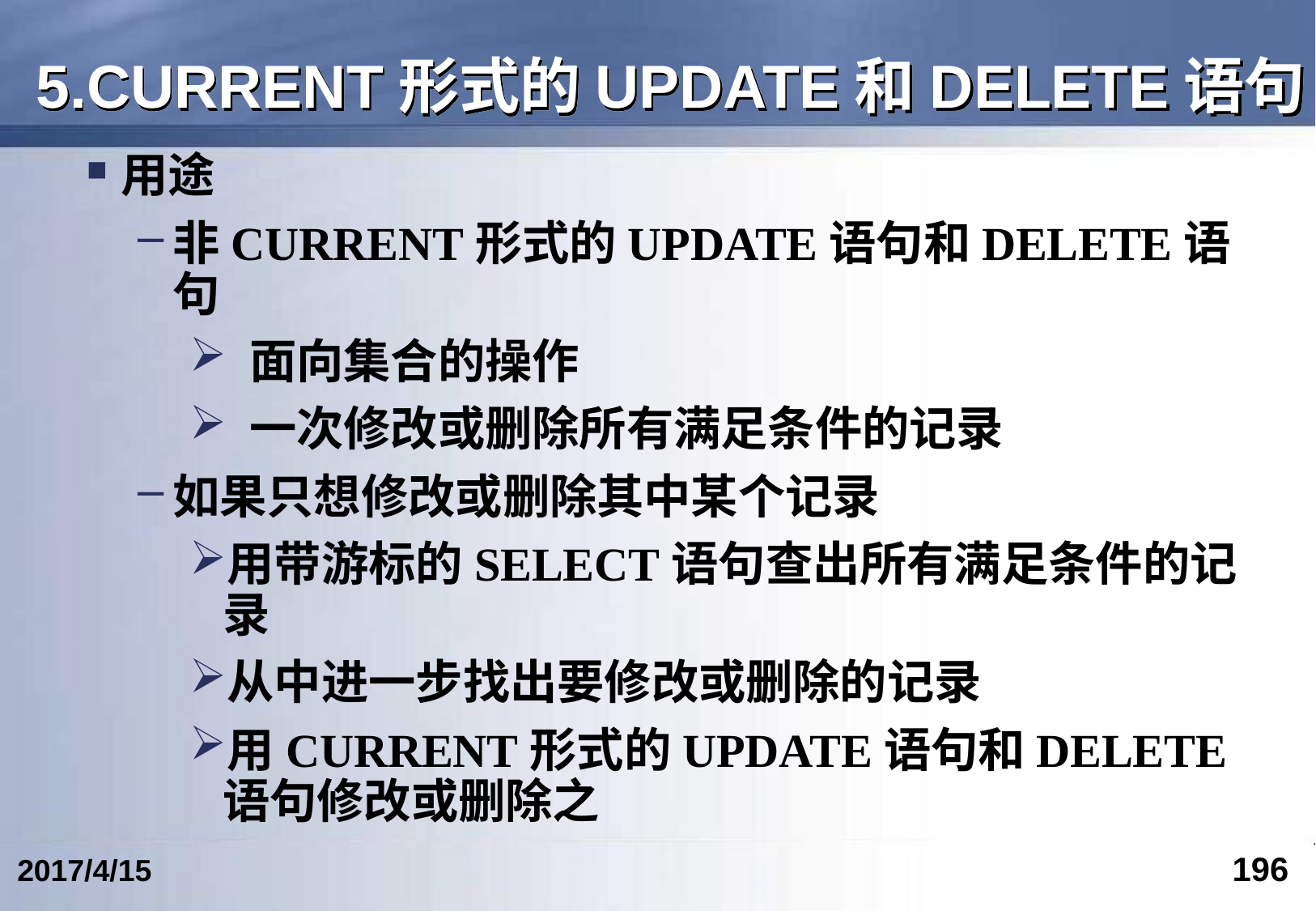

# 5.CURRENT形式的UPDATE和DELETE语句
用途
非CURRENT形式的UPDATE语句和DELETE语句
 面向集合的操作
 一次修改或删除所有满足条件的记录
如果只想修改或删除其中某个记录
用带游标的SELECT语句查出所有满足条件的记录
从中进一步找出要修改或删除的记录
用CURRENT形式的UPDATE语句和DELETE语句修改或删除之
196
2017/4/15